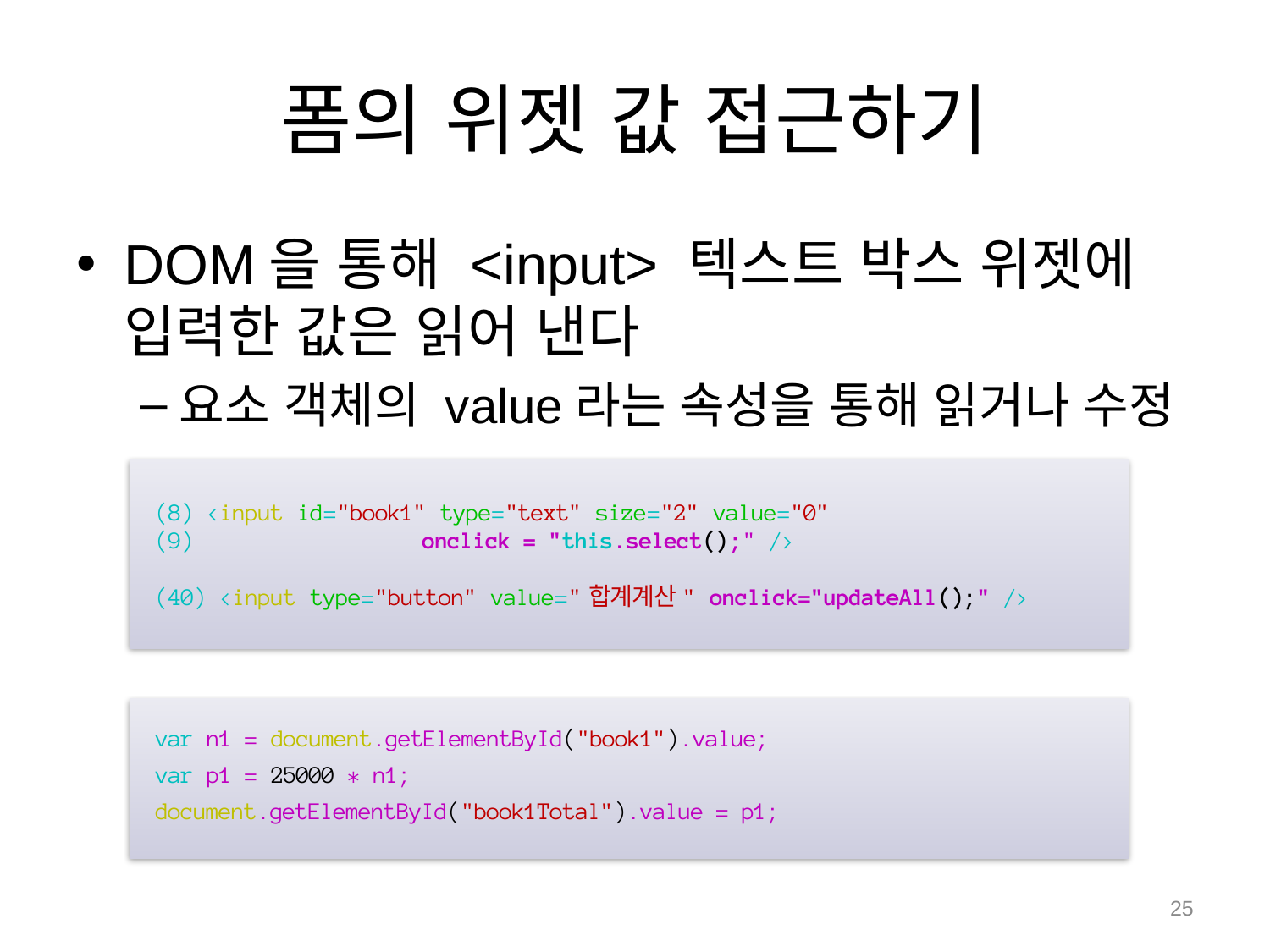

# 폼의 위젯 값 접근하기
DOM을 통해 <input> 텍스트 박스 위젯에 입력한 값은 읽어 낸다
요소 객체의 value라는 속성을 통해 읽거나 수정
(8) <input id="book1" type="text" size="2" value="0"
(9)                  onclick = "this.select();" />

(40) <input type="button" value="합계계산" onclick="updateAll();" />
 var n1 = document.getElementById("book1").value;
 var p1 = 25000 * n1;
 document.getElementById("book1Total").value = p1;
25